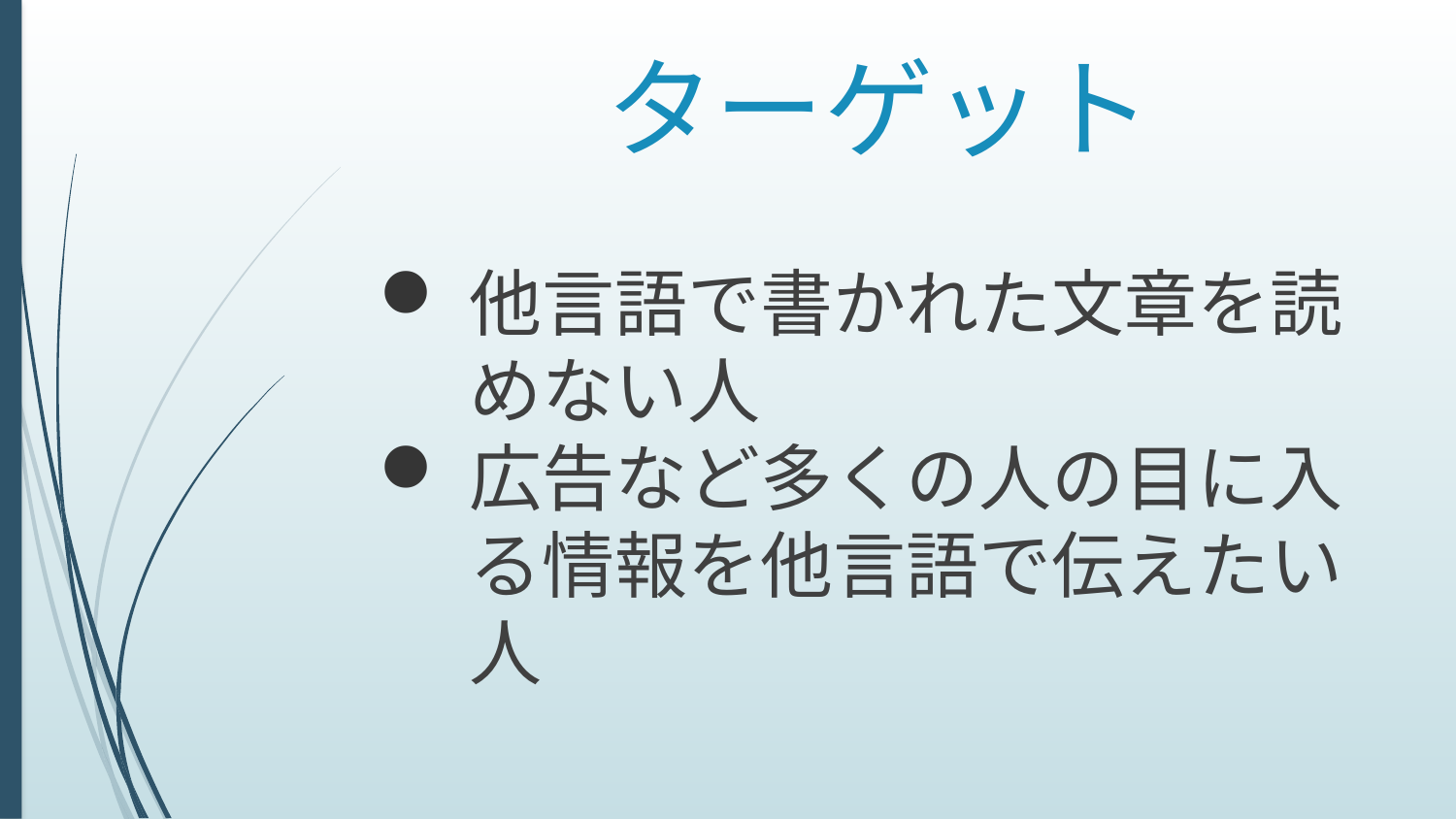

ターゲット
他言語で書かれた文章を読めない人
広告など多くの人の目に入る情報を他言語で伝えたい人